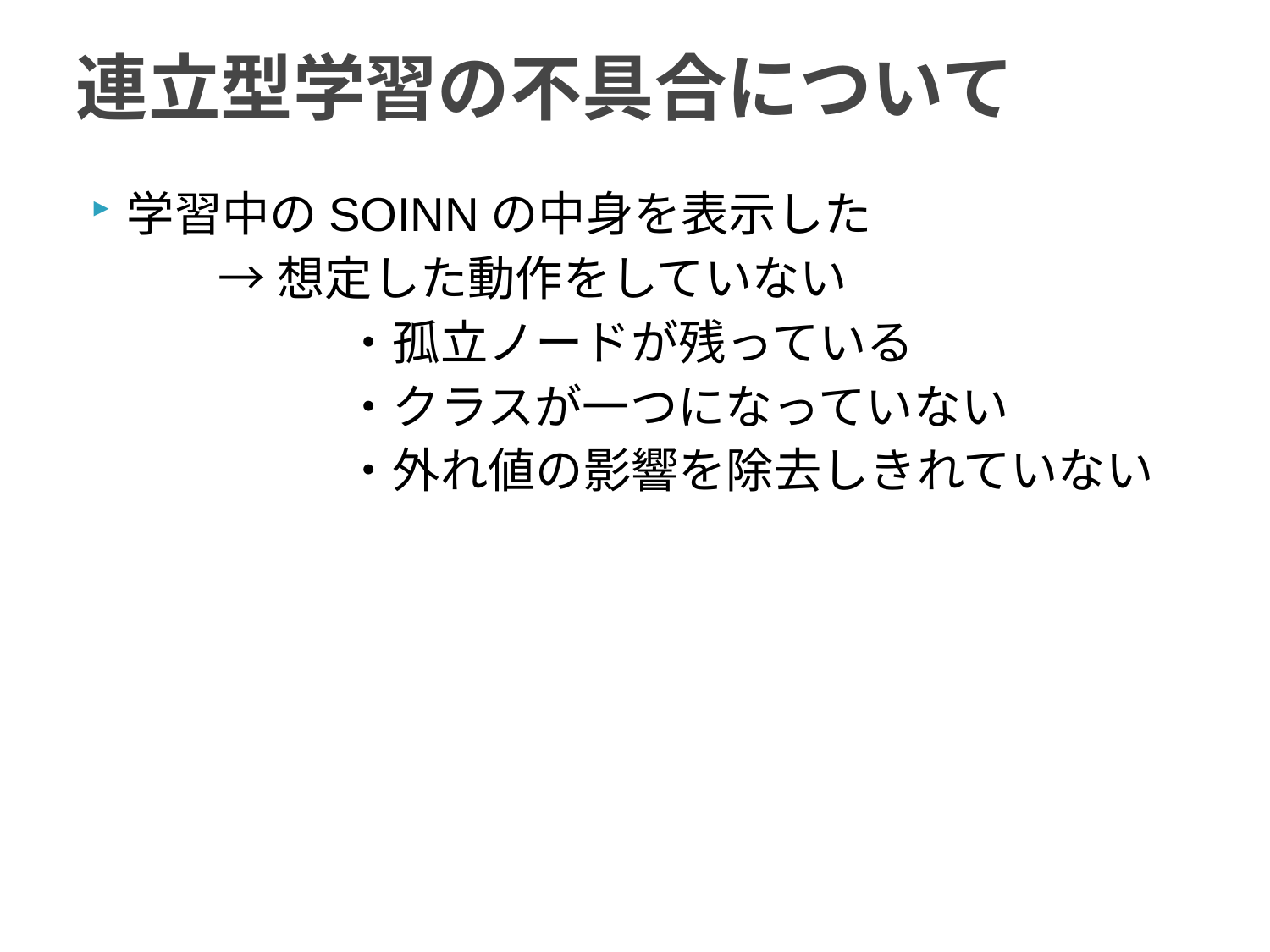

# 連立型学習の不具合について
学習中のSOINNの中身を表示した
	→想定した動作をしていない
		・孤立ノードが残っている
		・クラスが一つになっていない
		・外れ値の影響を除去しきれていない